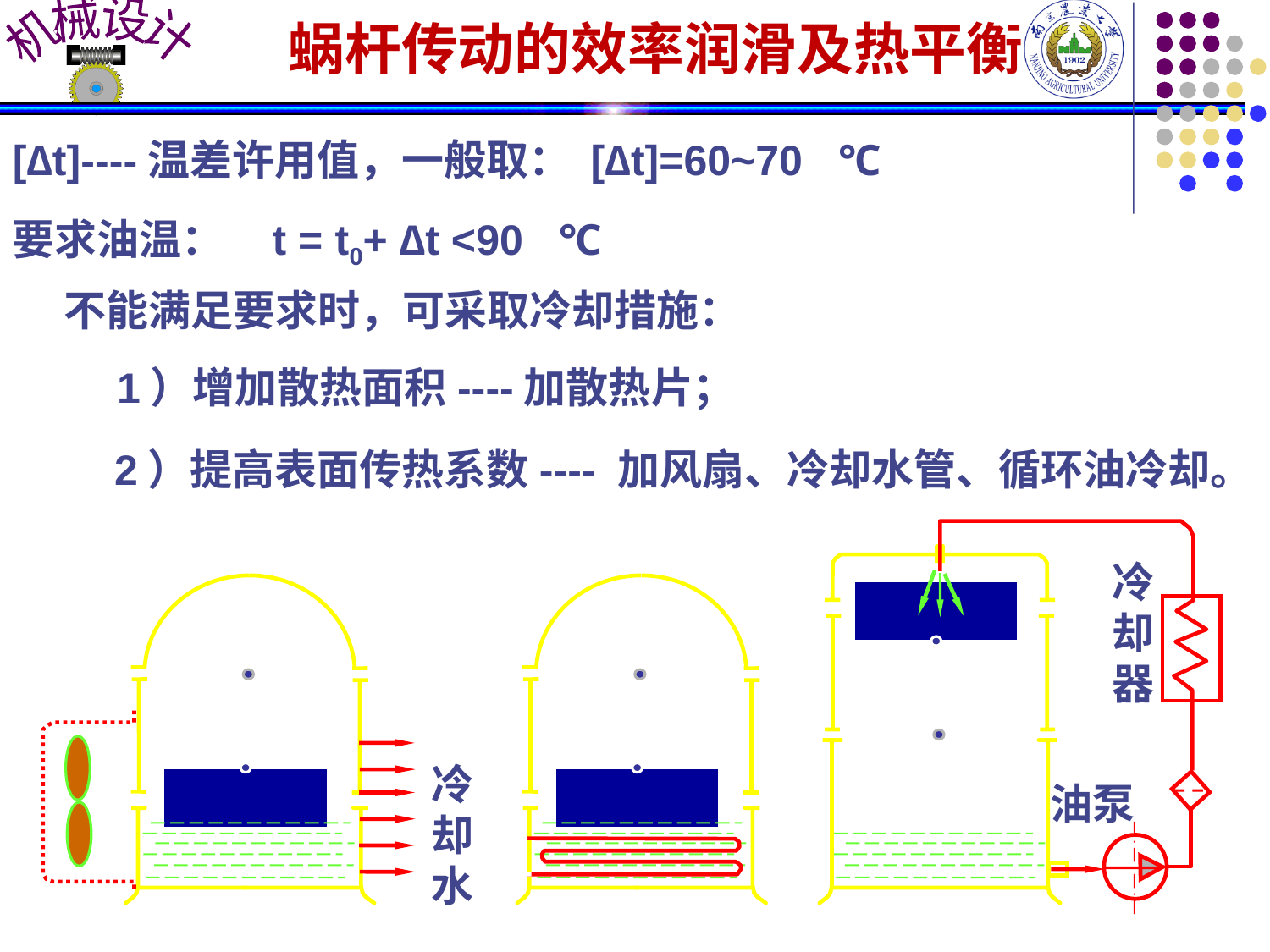

蜗杆传动的效率润滑及热平衡
[∆t]----温差许用值，一般取： [∆t]=60~70   ℃
要求油温：    t = t0+ ∆t <90   ℃
不能满足要求时，可采取冷却措施：
1）增加散热面积----加散热片；
2）提高表面传热系数---- 加风扇、冷却水管、循环油冷却。

冷却器
油泵

冷却水